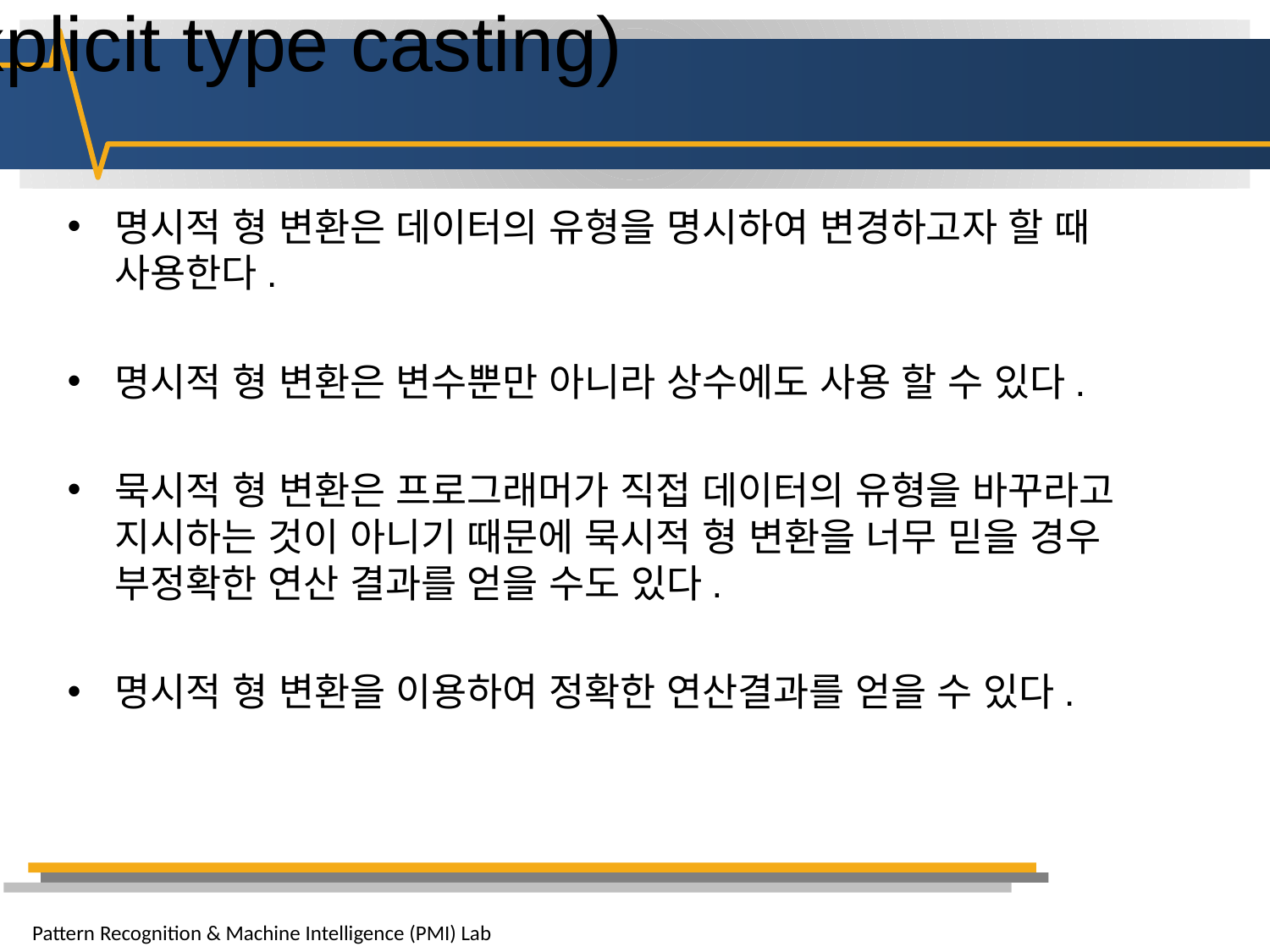

# 명시적 형 변환 (Explicit type casting)
명시적 형 변환은 데이터의 유형을 명시하여 변경하고자 할 때 사용한다.

명시적 형 변환은 변수뿐만 아니라 상수에도 사용 할 수 있다.

묵시적 형 변환은 프로그래머가 직접 데이터의 유형을 바꾸라고 지시하는 것이 아니기 때문에 묵시적 형 변환을 너무 믿을 경우 부정확한 연산 결과를 얻을 수도 있다.

명시적 형 변환을 이용하여 정확한 연산결과를 얻을 수 있다.